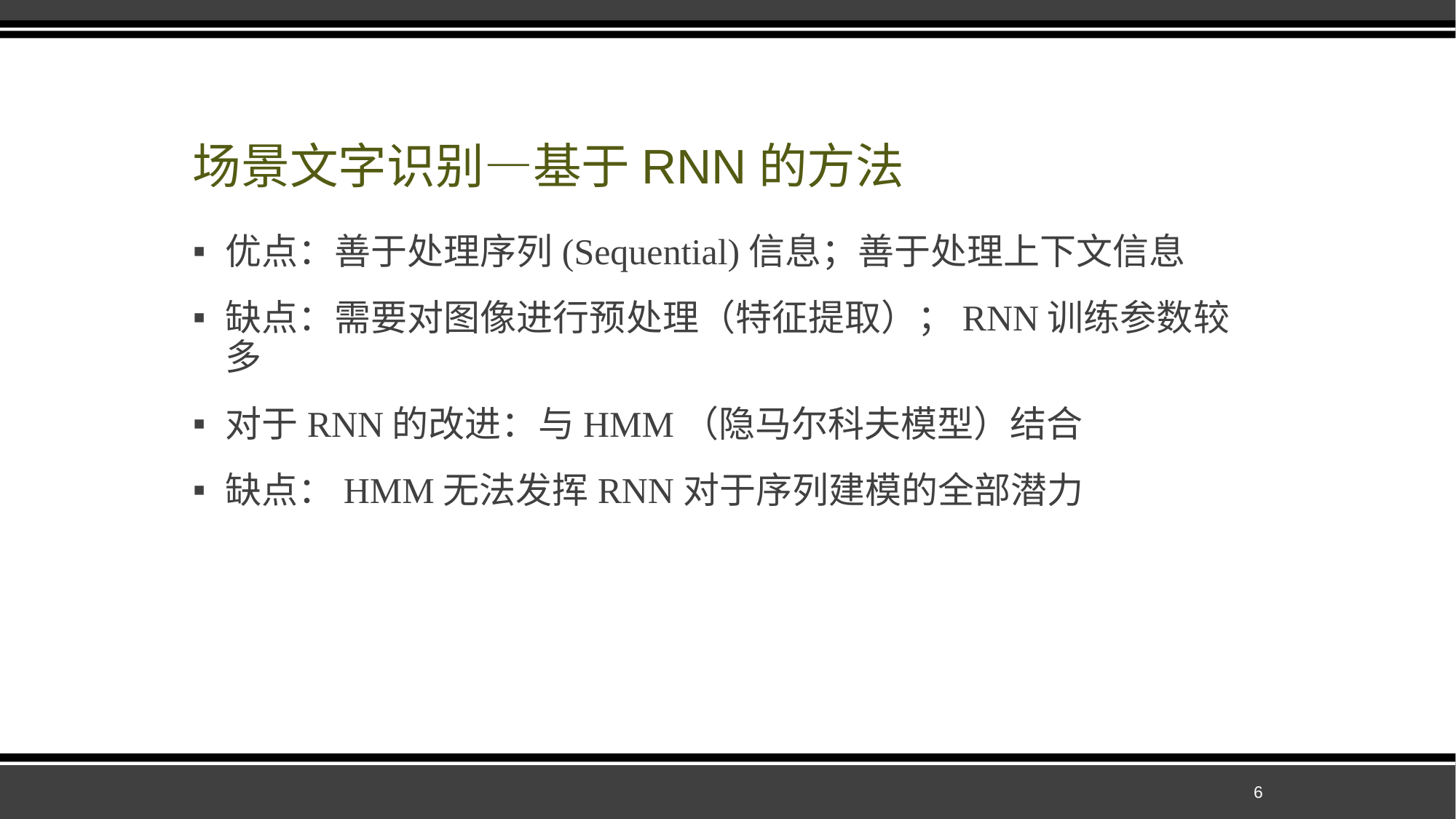

# 场景文字识别—基于RNN的方法
优点：善于处理序列(Sequential)信息；善于处理上下文信息
缺点：需要对图像进行预处理（特征提取）；RNN训练参数较多
对于RNN的改进：与HMM（隐马尔科夫模型）结合
缺点：HMM无法发挥RNN对于序列建模的全部潜力
6